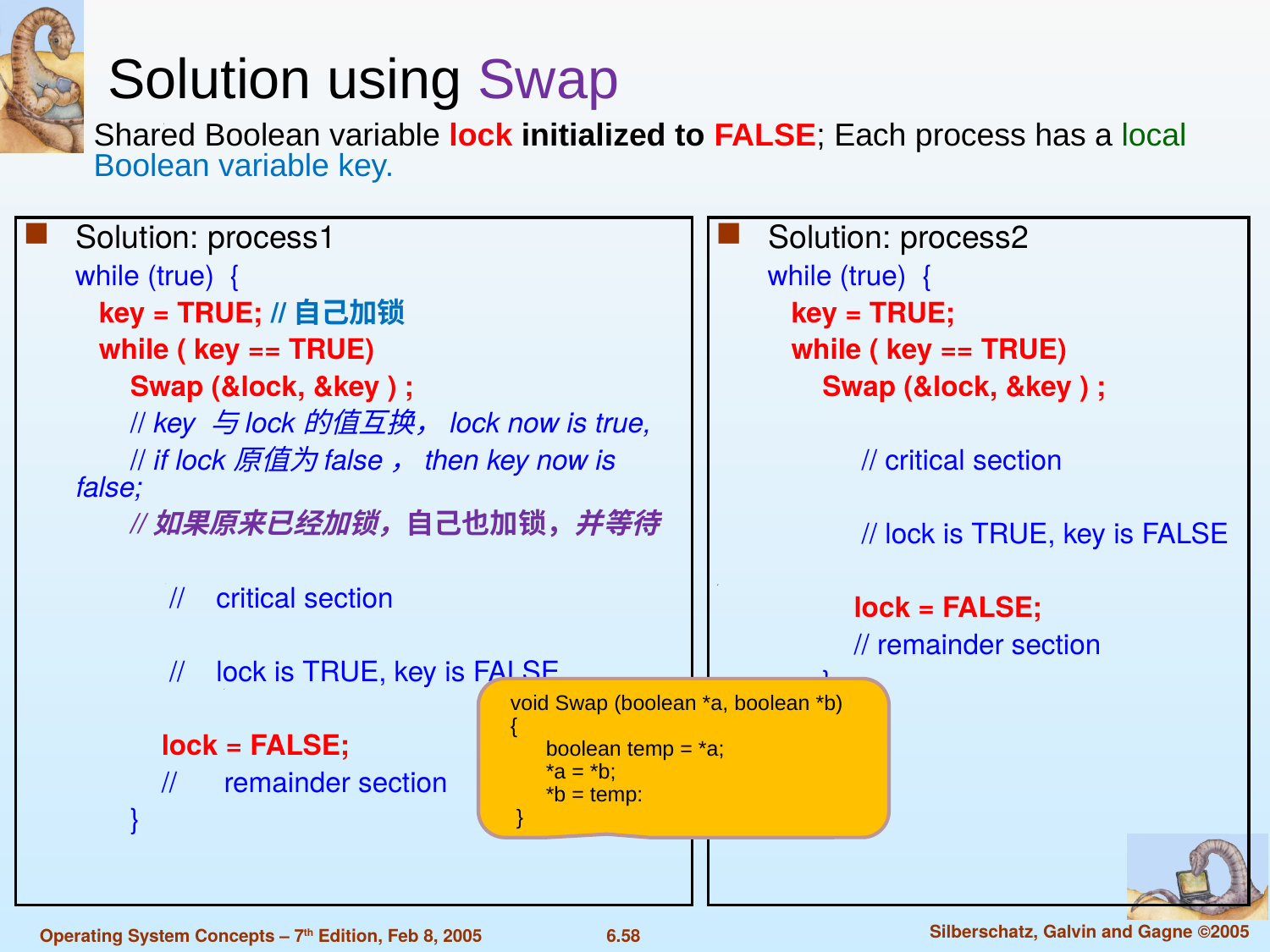

Solution using Swap
Shared Boolean variable lock initialized to FALSE; Each process has a local Boolean variable key.
Solution: process1
      while (true)  {
         key = TRUE; //自己加锁
         while ( key == TRUE)
             Swap (&lock, &key ) ;
             // key 与lock的值互换，lock now is true,
             // if lock原值为false，then key now is false;
             //如果原来已经加锁，自己也加锁，并等待

                  //    critical section

                  //    lock is TRUE, key is FALSE

                 lock = FALSE;
                 //      remainder section
             }
Solution: process2
      while (true)  {
         key = TRUE;
         while ( key == TRUE)
             Swap (&lock, &key ) ;

                  // critical section

                  // lock is TRUE, key is FALSE

                 lock = FALSE;
                 // remainder section
             }
  void Swap (boolean *a, boolean *b)
  {
        boolean temp = *a;
        *a = *b;
        *b = temp:
   }